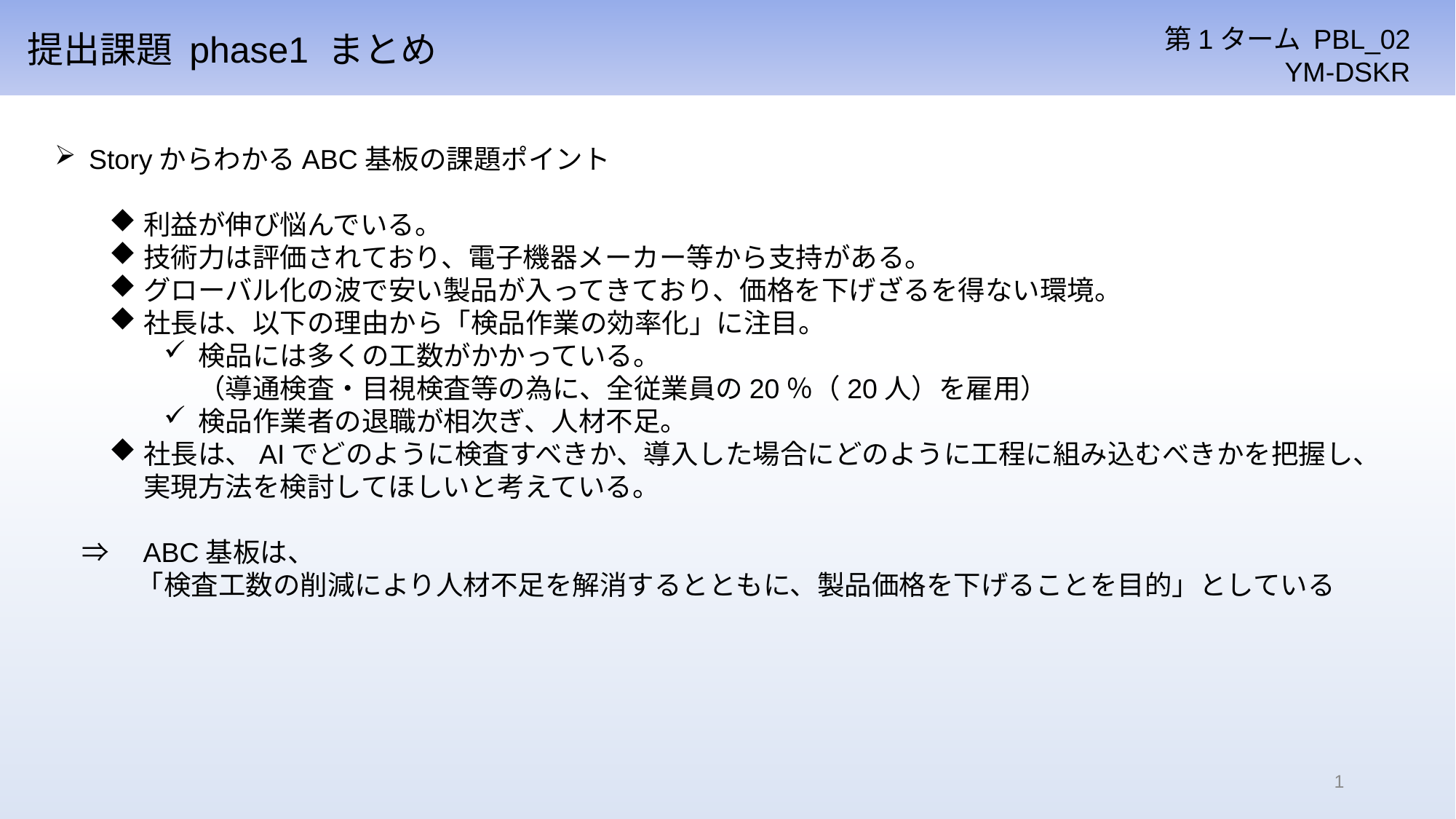

提出課題 phase1 まとめ
StoryからわかるABC基板の課題ポイント

利益が伸び悩んでいる。
技術力は評価されており、電子機器メーカー等から支持がある。
グローバル化の波で安い製品が入ってきており、価格を下げざるを得ない環境。
社長は、以下の理由から「検品作業の効率化」に注目。
検品には多くの工数がかかっている。
（導通検査・目視検査等の為に、全従業員の20％（20人）を雇用）
検品作業者の退職が相次ぎ、人材不足。
社長は、AIでどのように検査すべきか、導入した場合にどのように工程に組み込むべきかを把握し、実現方法を検討してほしいと考えている。

　⇒　ABC基板は、
　　　「検査工数の削減により人材不足を解消するとともに、製品価格を下げることを目的」としている

1